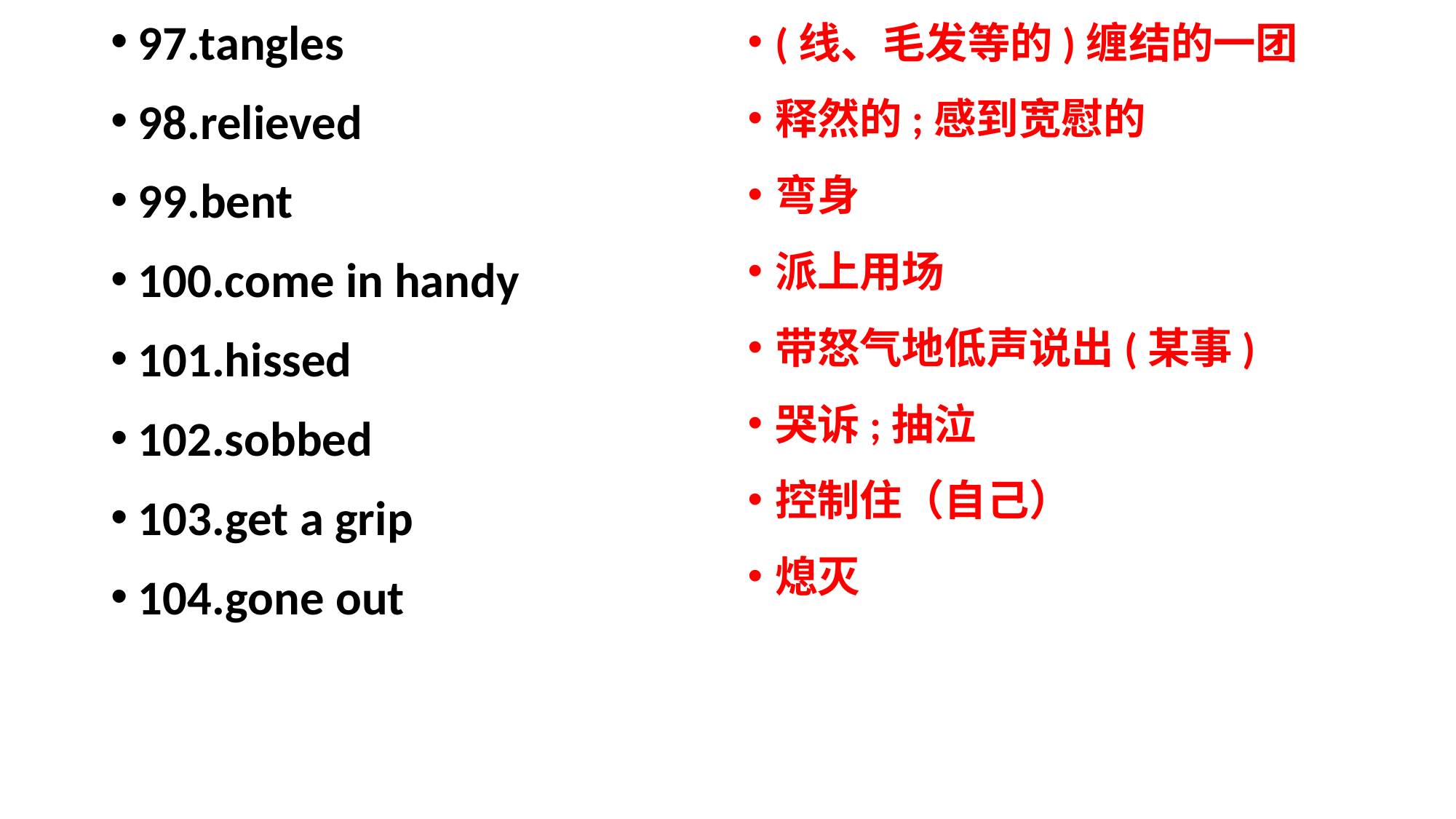

97.tangles
98.relieved
99.bent
100.come in handy
101.hissed
102.sobbed
103.get a grip
104.gone out

(线、毛发等的)缠结的一团
释然的;感到宽慰的
弯身
派上用场
带怒气地低声说出(某事)
哭诉;抽泣
控制住（自己）
熄灭